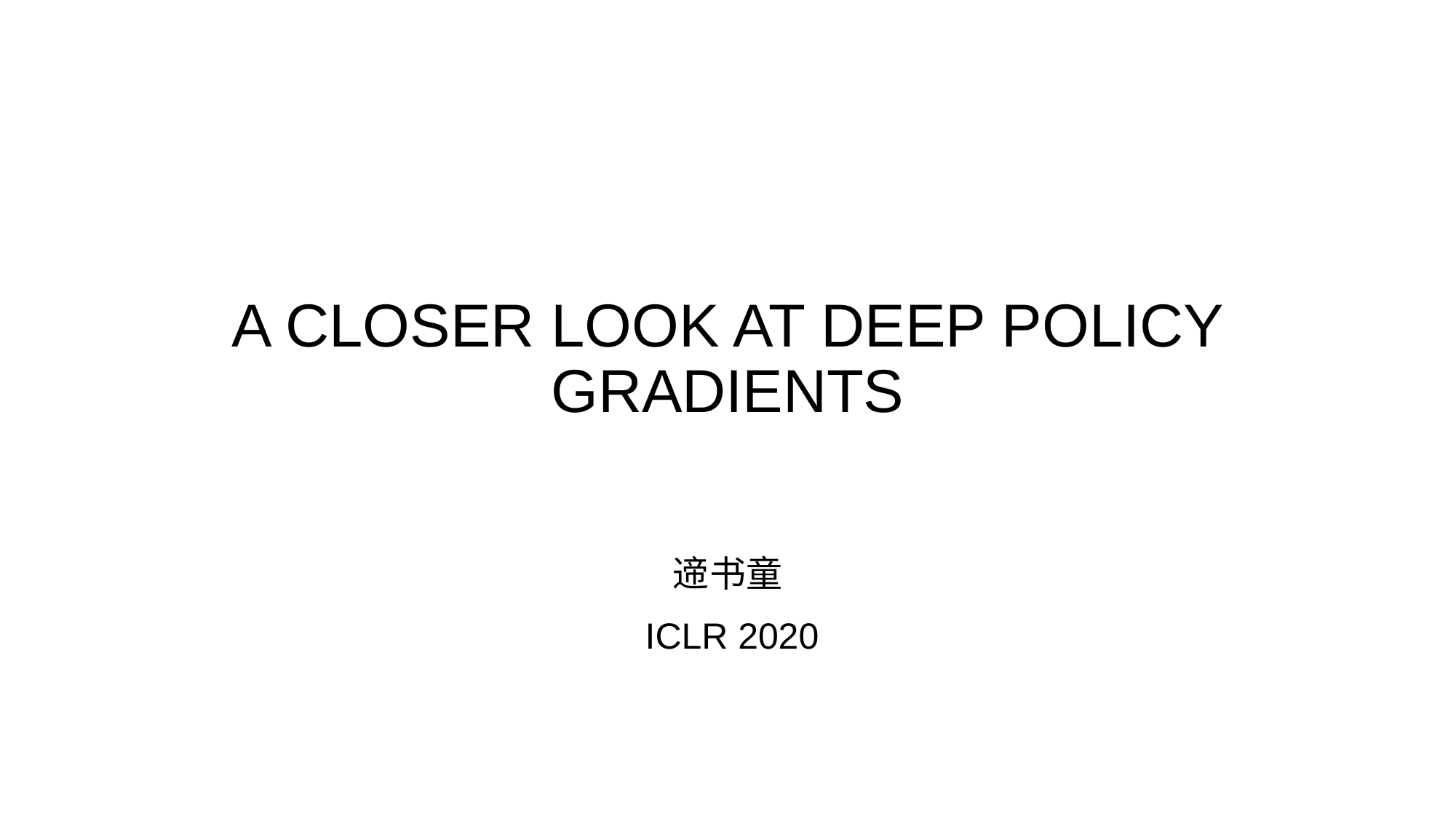

# A CLOSER LOOK AT DEEP POLICY GRADIENTS
遆书童
ICLR 2020